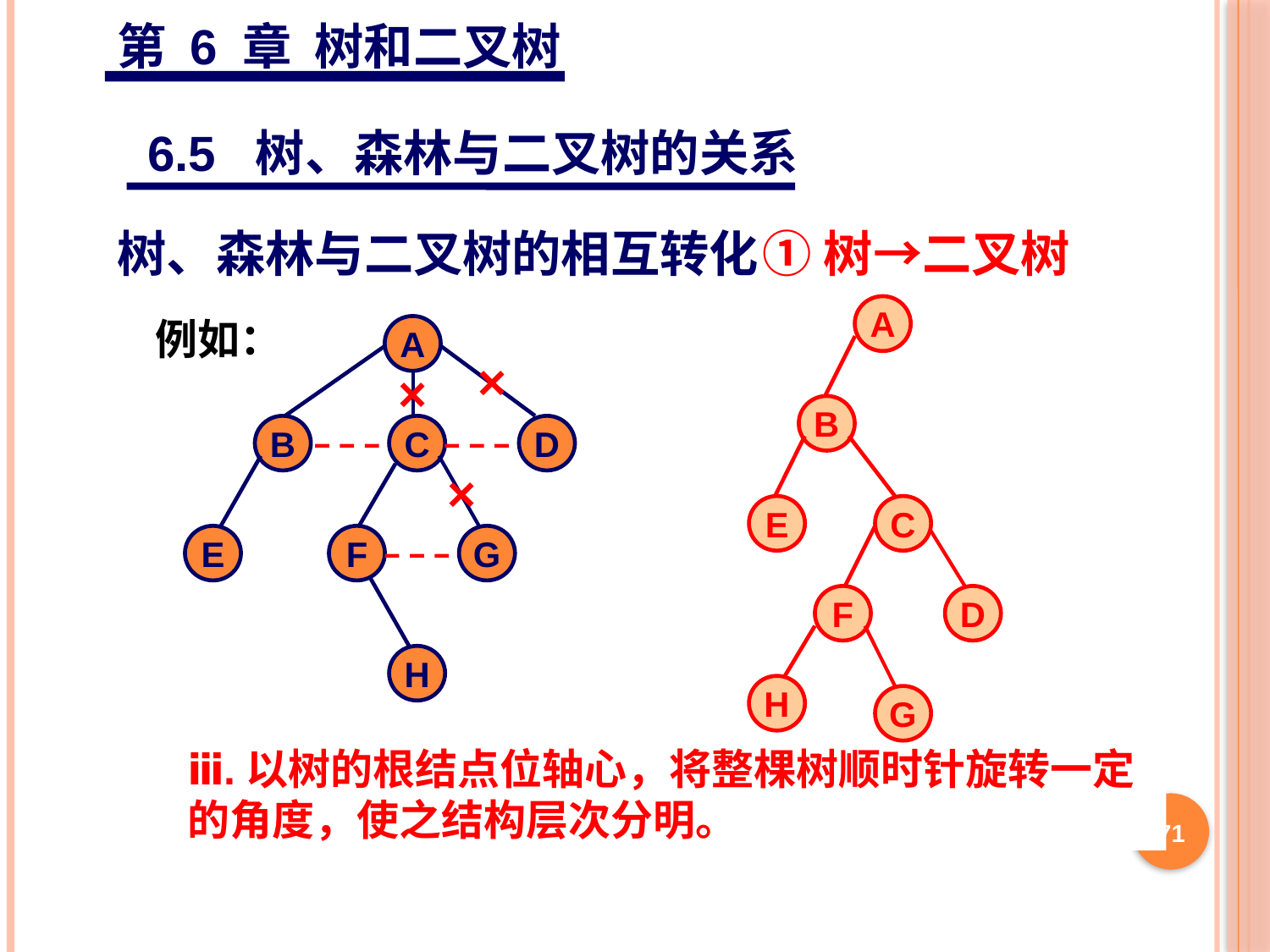

第 6 章  树和二叉树

6.5  树、森林与二叉树的关系

树、森林与二叉树的相互转化
①树→二叉树
A

B

E
C

F
D

H
G
例如：
A

B
C
D

E
F
G

H
×
×

×

ⅱ.对树中每一个结点，只保留其与第一个孩子结
点之间的连线，删去其与其他孩子结点之间的连线；
ⅲ.以树的根结点位轴心，将整棵树顺时针旋转一定
的角度，使之结构层次分明。
ⅰ.树中所有相邻兄弟之间加一条连线；
71